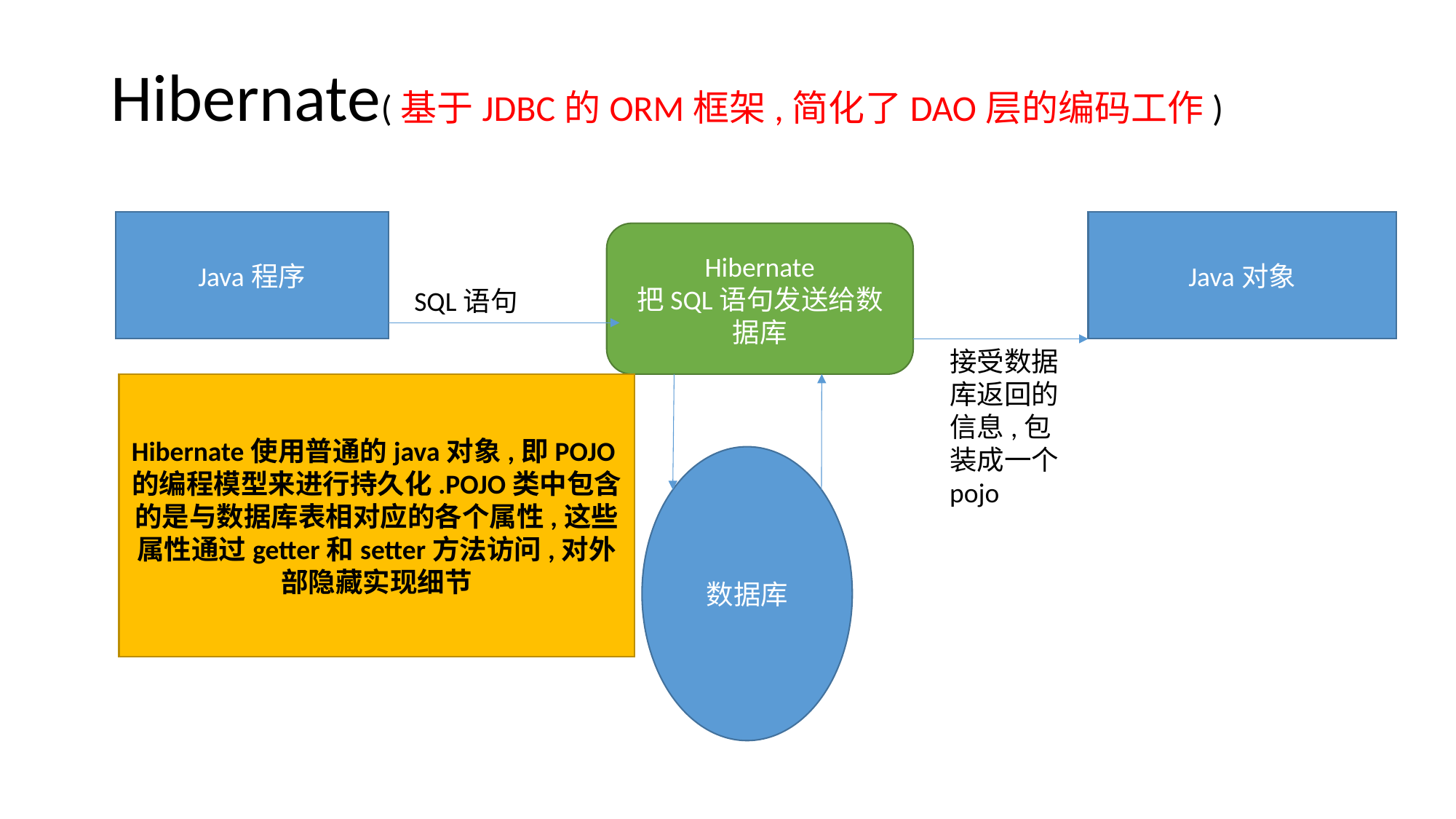

# Hibernate(基于JDBC的ORM框架,简化了DAO层的编码工作)

Java程序
Java对象
Hibernate
把SQL语句发送给数据库
SQL语句
接受数据库返回的信息,包装成一个pojo
Hibernate使用普通的java对象,即POJO的编程模型来进行持久化.POJO类中包含的是与数据库表相对应的各个属性,这些属性通过getter和setter方法访问,对外部隐藏实现细节
数据库